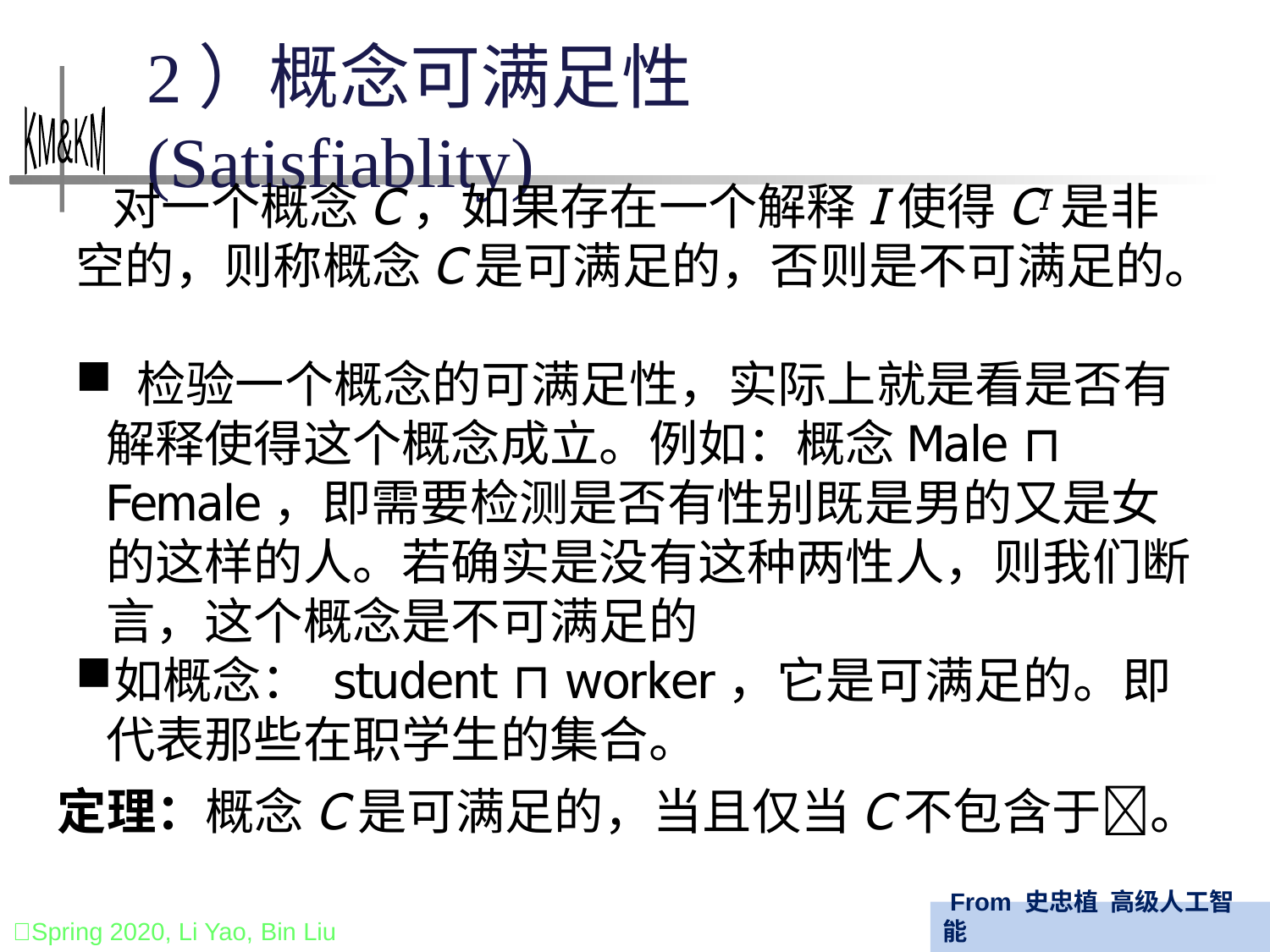

2）概念可满足性(Satisfiablity)
    对一个概念C，如果存在一个解释I使得CI是非空的，则称概念C是可满足的，否则是不可满足的。
 检验一个概念的可满足性，实际上就是看是否有解释使得这个概念成立。例如：概念Male ⊓ Female，即需要检测是否有性别既是男的又是女的这样的人。若确实是没有这种两性人，则我们断言，这个概念是不可满足的
如概念： student ⊓ worker，它是可满足的。即代表那些在职学生的集合。
定理：概念C是可满足的，当且仅当C不包含于⊥。
 From 史忠植  高级人工智能